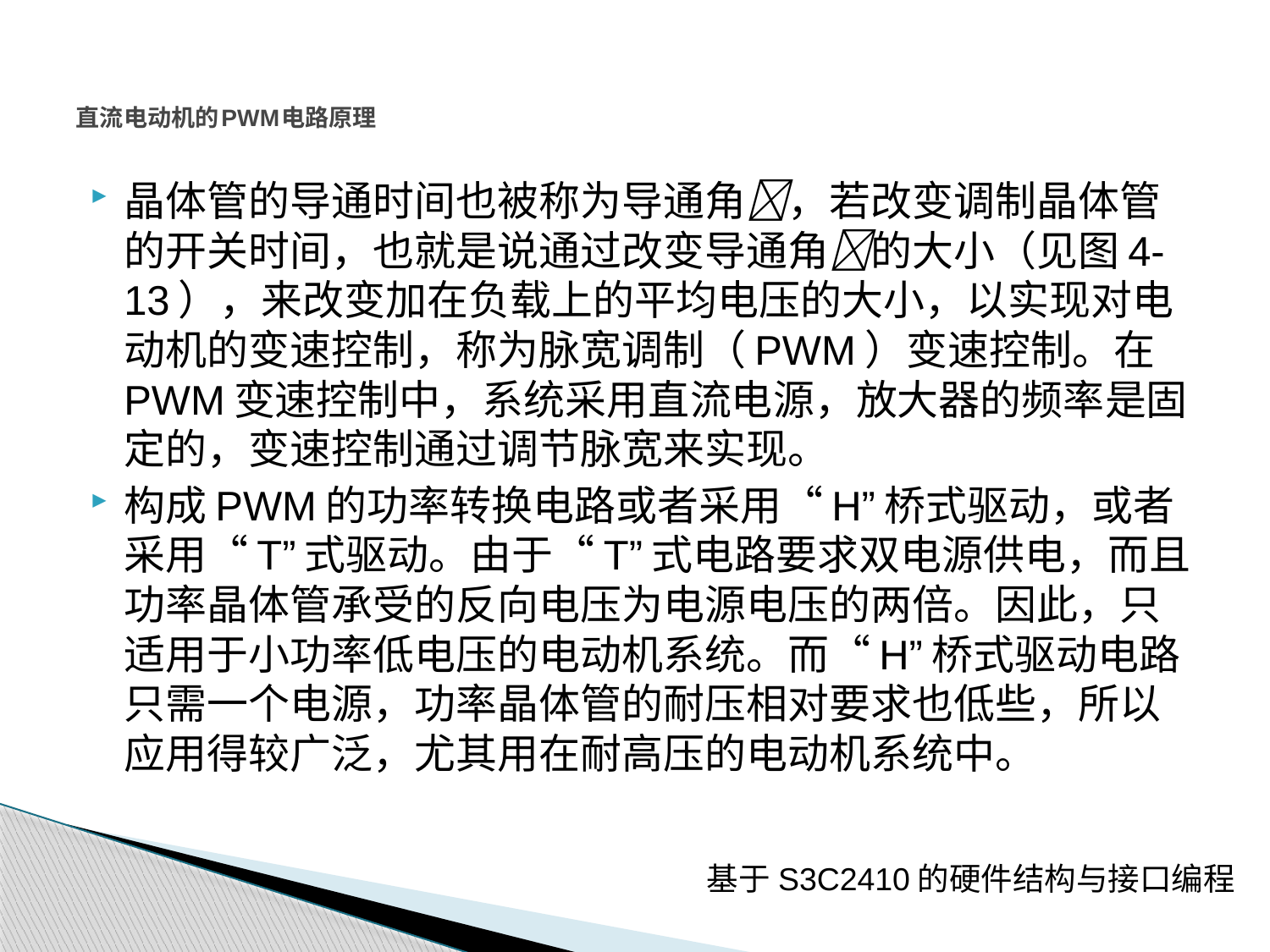

# 直流电动机的PWM电路原理
晶体管的导通时间也被称为导通角α，若改变调制晶体管的开关时间，也就是说通过改变导通角α的大小（见图4-13），来改变加在负载上的平均电压的大小，以实现对电动机的变速控制，称为脉宽调制（PWM）变速控制。在PWM变速控制中，系统采用直流电源，放大器的频率是固定的，变速控制通过调节脉宽来实现。
构成PWM的功率转换电路或者采用“H”桥式驱动，或者采用“T”式驱动。由于“T”式电路要求双电源供电，而且功率晶体管承受的反向电压为电源电压的两倍。因此，只适用于小功率低电压的电动机系统。而“H”桥式驱动电路只需一个电源，功率晶体管的耐压相对要求也低些，所以应用得较广泛，尤其用在耐高压的电动机系统中。

基于S3C2410的硬件结构与接口编程